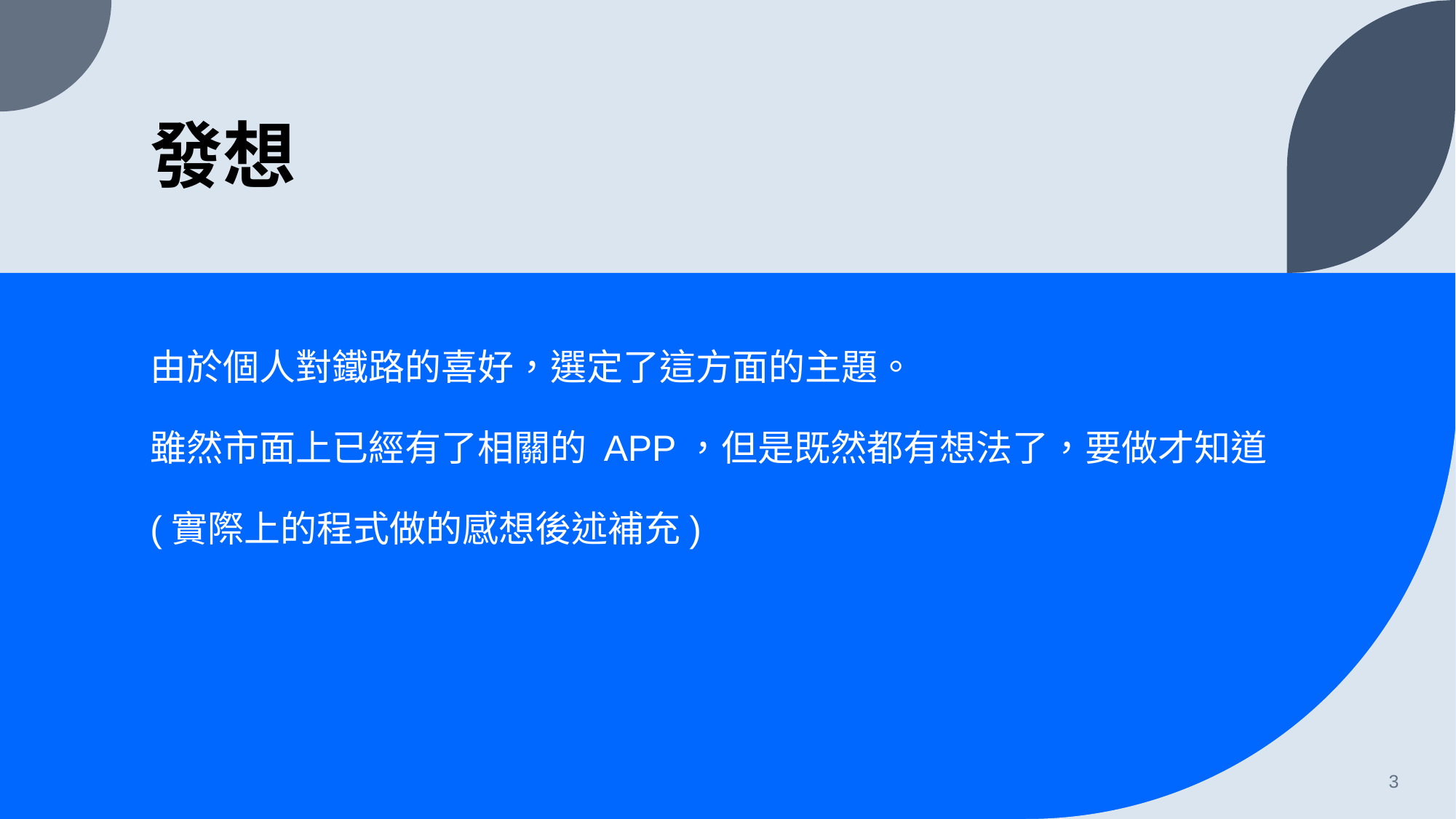

# 發想
由於個人對鐵路的喜好，選定了這方面的主題。
雖然市面上已經有了相關的 APP，但是既然都有想法了，要做才知道
(實際上的程式做的感想後述補充)

3